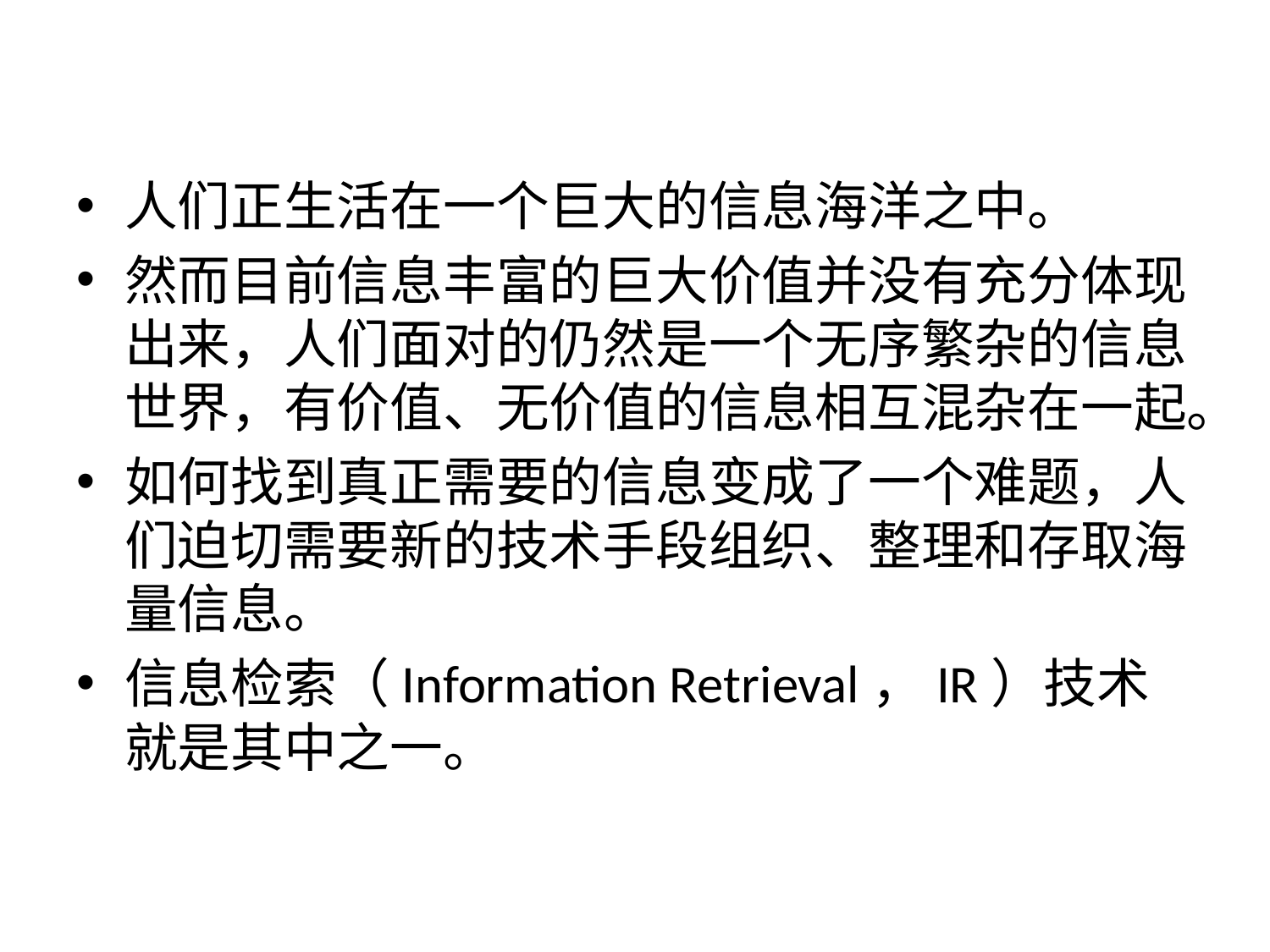

人们正生活在一个巨大的信息海洋之中。
然而目前信息丰富的巨大价值并没有充分体现出来，人们面对的仍然是一个无序繁杂的信息世界，有价值、无价值的信息相互混杂在一起。
如何找到真正需要的信息变成了一个难题，人们迫切需要新的技术手段组织、整理和存取海量信息。
信息检索（Information Retrieval，IR）技术就是其中之一。